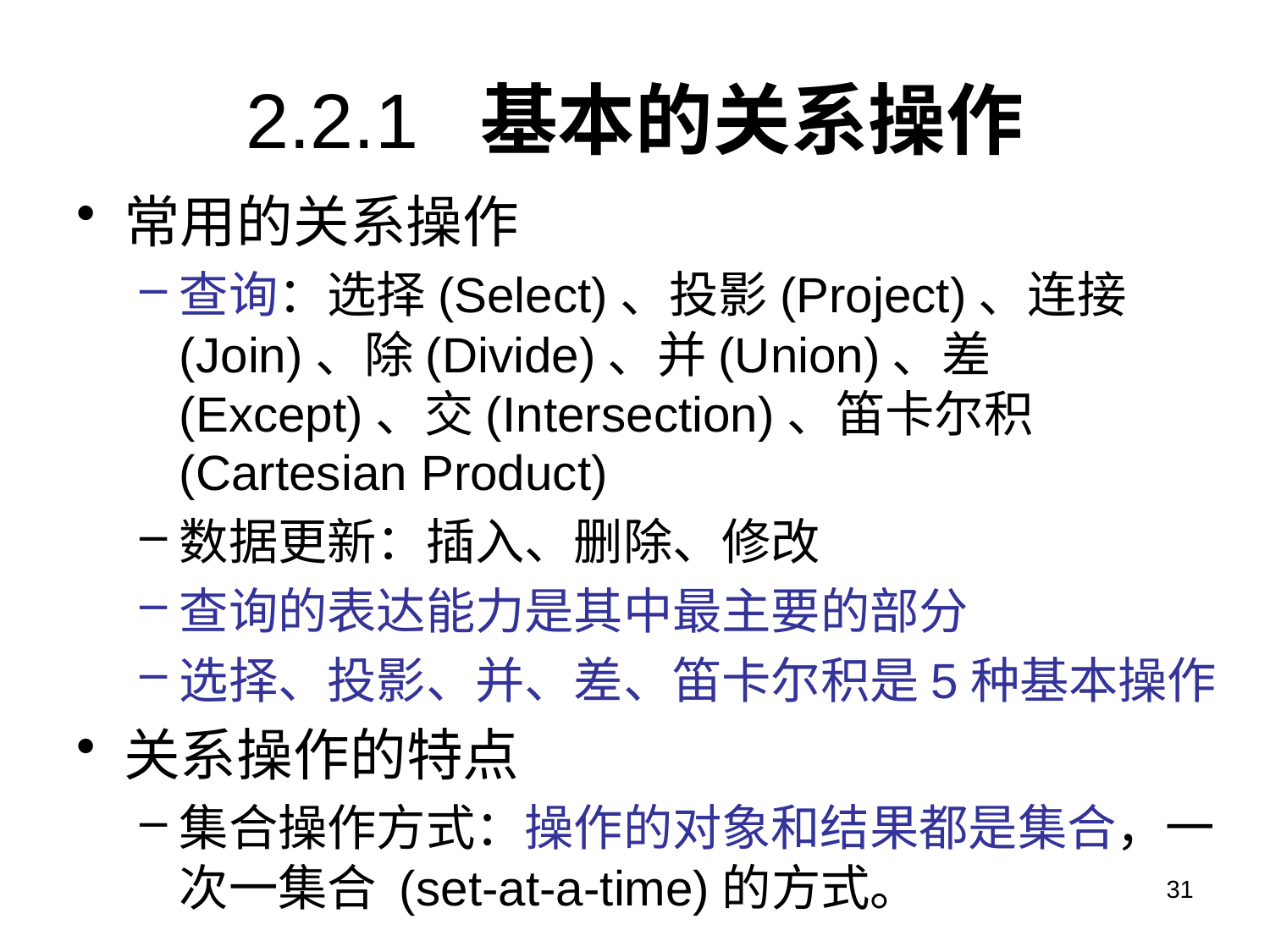

# 2.2.1  基本的关系操作
常用的关系操作
查询：选择(Select)、投影(Project)、连接(Join)、除(Divide)、并(Union)、差(Except)、交(Intersection)、笛卡尔积(Cartesian Product)
数据更新：插入、删除、修改
查询的表达能力是其中最主要的部分
选择、投影、并、差、笛卡尔积是5种基本操作
关系操作的特点
集合操作方式：操作的对象和结果都是集合，一次一集合 (set-at-a-time)的方式。
31